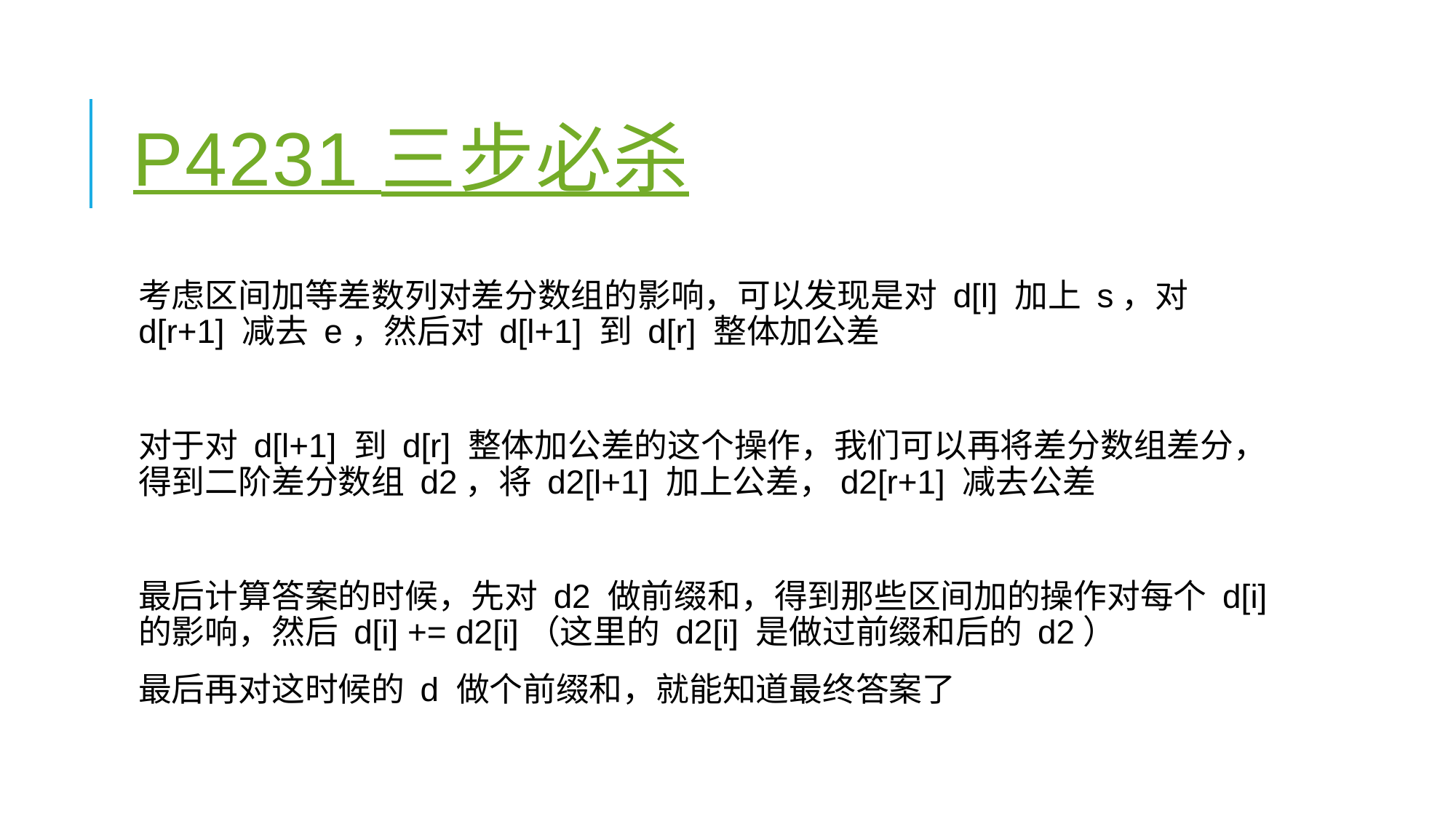

# P4231 三步必杀
考虑区间加等差数列对差分数组的影响，可以发现是对 d[l] 加上 s，对 d[r+1] 减去 e，然后对 d[l+1] 到 d[r] 整体加公差

对于对 d[l+1] 到 d[r] 整体加公差的这个操作，我们可以再将差分数组差分，得到二阶差分数组 d2，将 d2[l+1] 加上公差，d2[r+1] 减去公差

最后计算答案的时候，先对 d2 做前缀和，得到那些区间加的操作对每个 d[i] 的影响，然后 d[i] += d2[i]（这里的 d2[i] 是做过前缀和后的 d2）
最后再对这时候的 d 做个前缀和，就能知道最终答案了